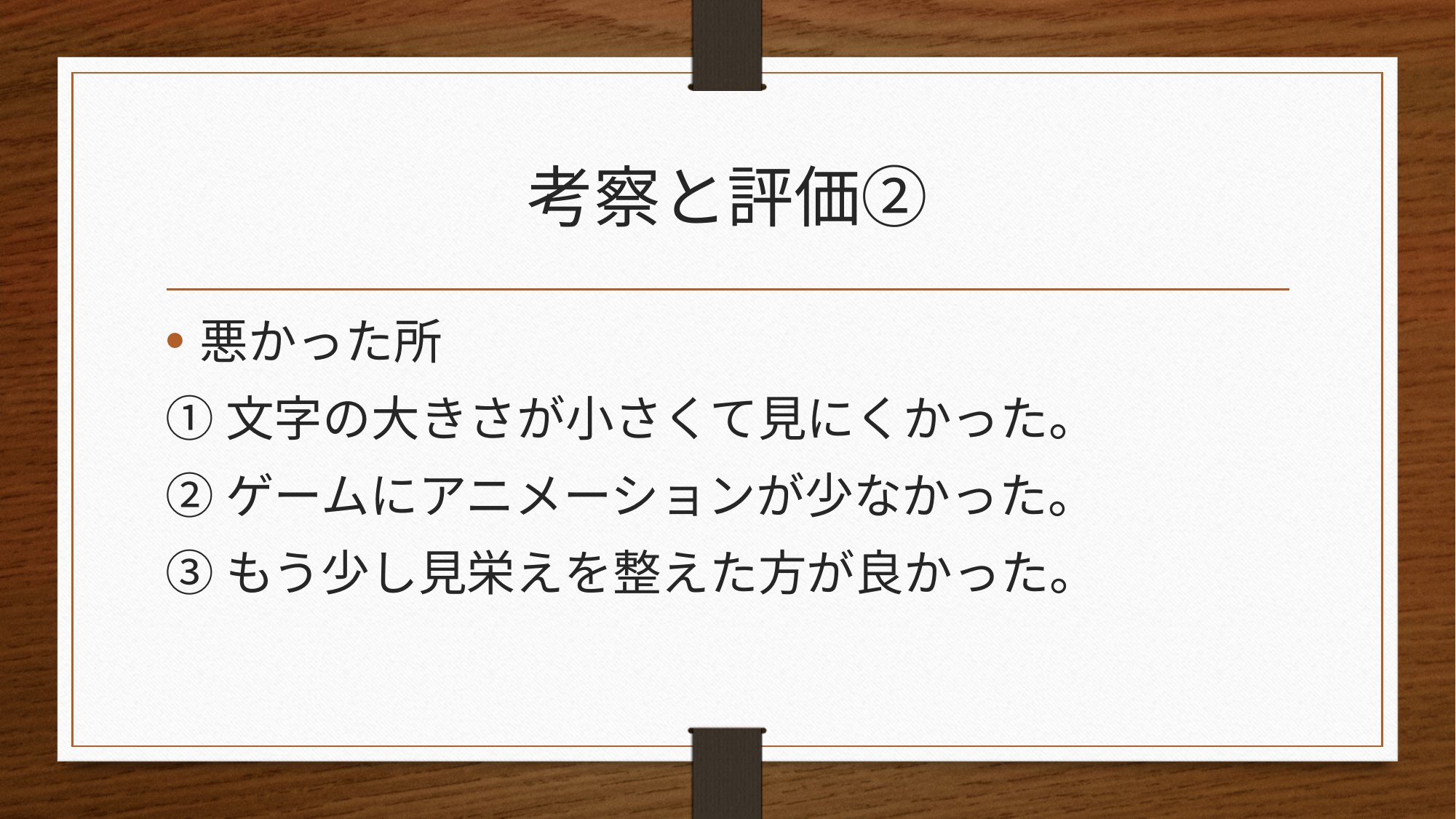

# 考察と評価②
悪かった所
①文字の大きさが小さくて見にくかった。
②ゲームにアニメーションが少なかった。
③もう少し見栄えを整えた方が良かった。